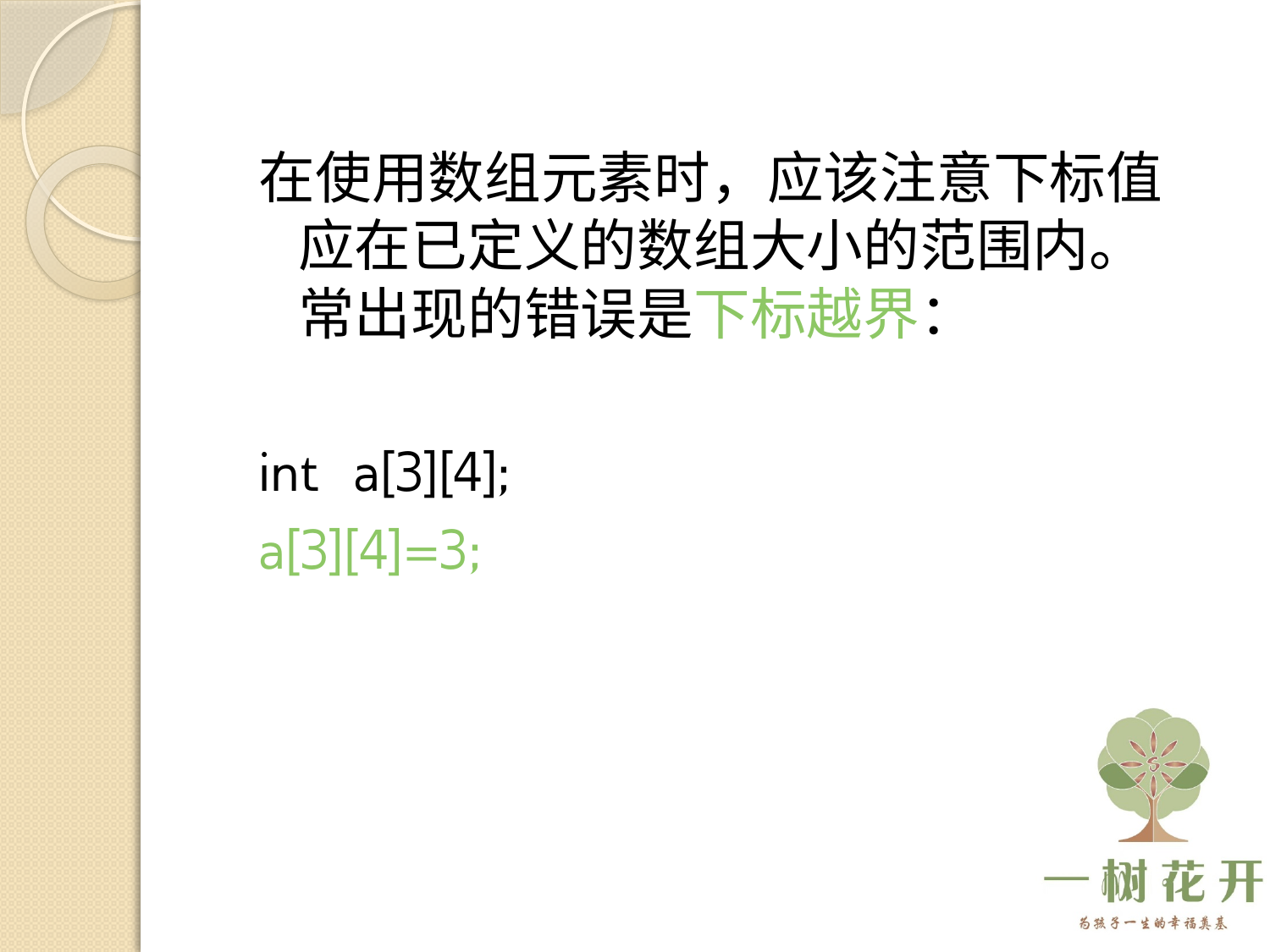

在使用数组元素时，应该注意下标值应在已定义的数组大小的范围内。常出现的错误是下标越界：

int  a[3][4];
a[3][4]=3;